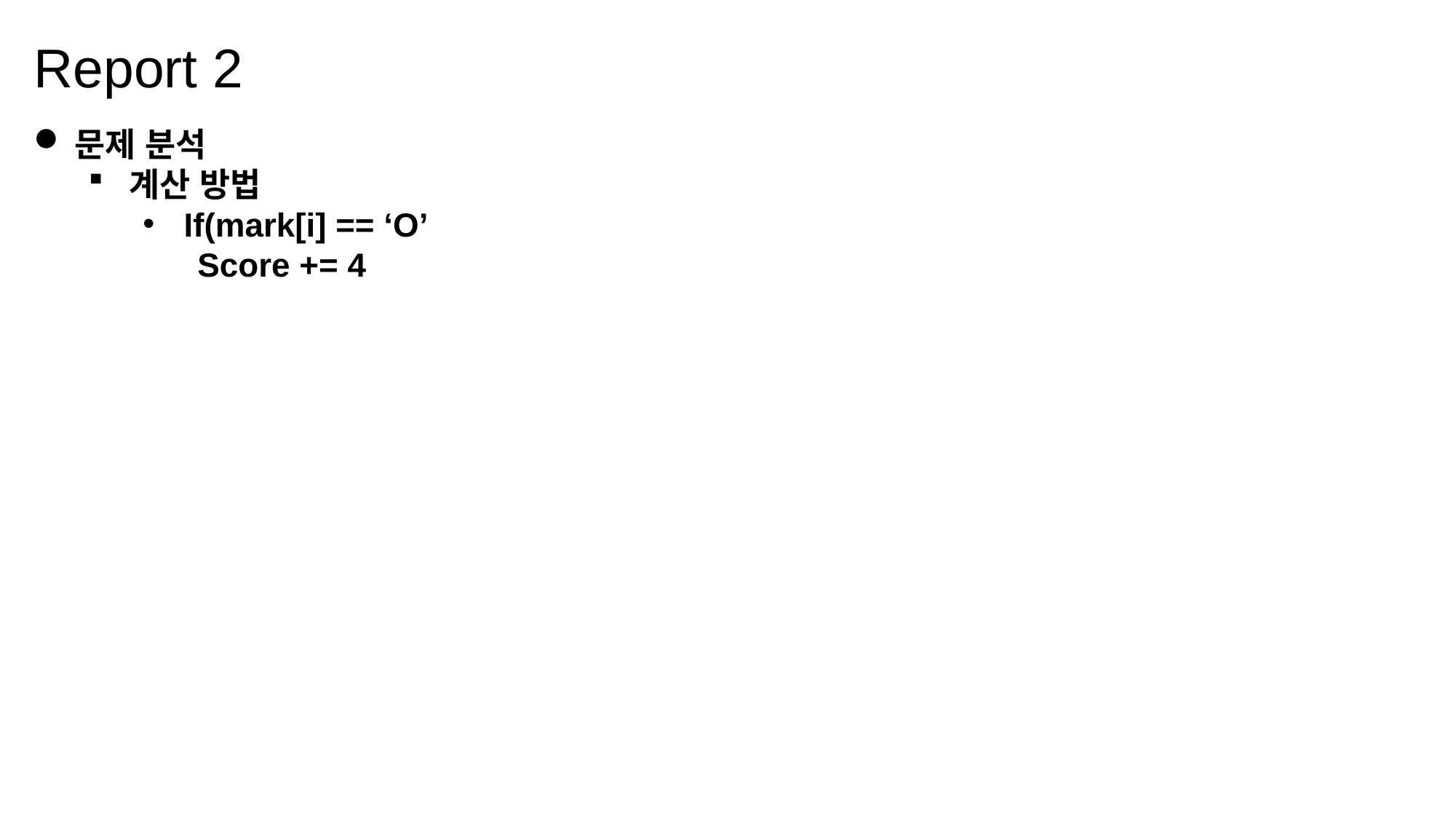

Report 2
문제 분석
계산 방법
If(mark[i] == ‘O’
Score += 4